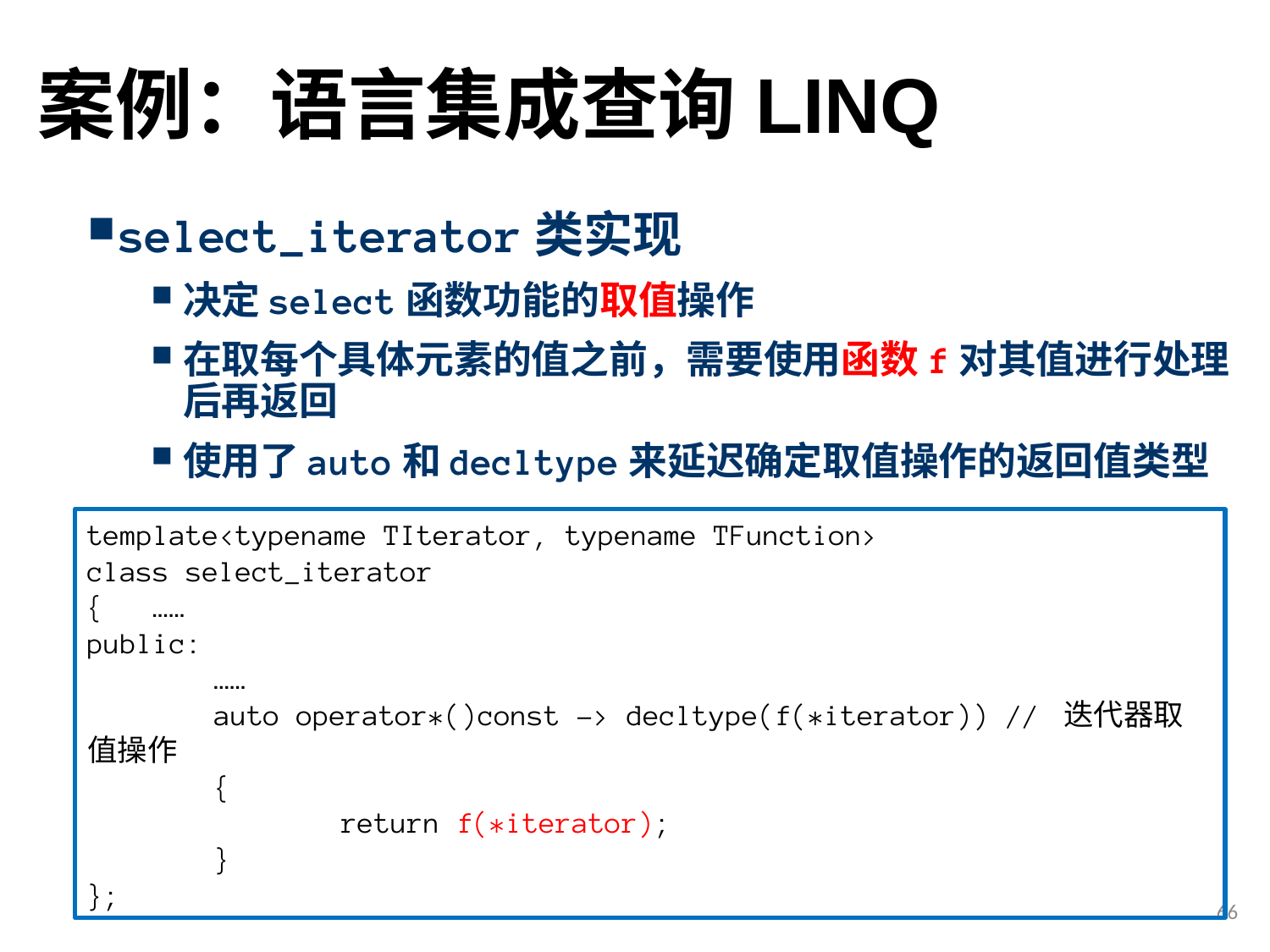

# 案例：语言集成查询LINQ
select_iterator类实现
决定select函数功能的取值操作
在取每个具体元素的值之前，需要使用函数f对其值进行处理后再返回
使用了auto和decltype来延迟确定取值操作的返回值类型
template<typename TIterator, typename TFunction>
class select_iterator
{   ……
public:
	……
	auto operator*()const -> decltype(f(*iterator)) // 迭代器取值操作
	{
		return f(*iterator);
	}
};
66